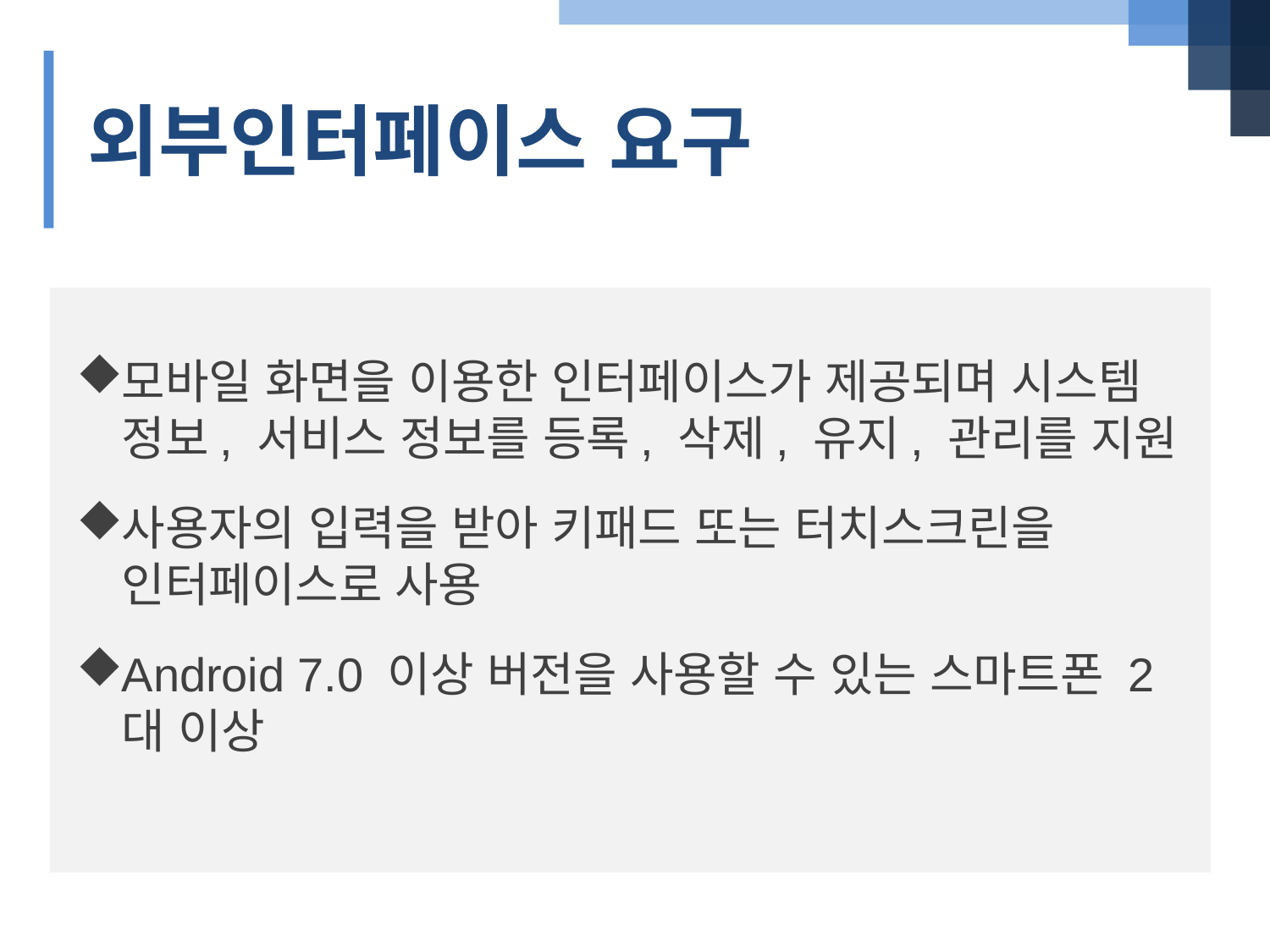

외부인터페이스 요구

모바일 화면을 이용한 인터페이스가 제공되며 시스템 정보, 서비스 정보를 등록, 삭제, 유지, 관리를 지원

사용자의 입력을 받아 키패드 또는 터치스크린을 인터페이스로 사용

Android 7.0 이상 버전을 사용할 수 있는 스마트폰 2대 이상